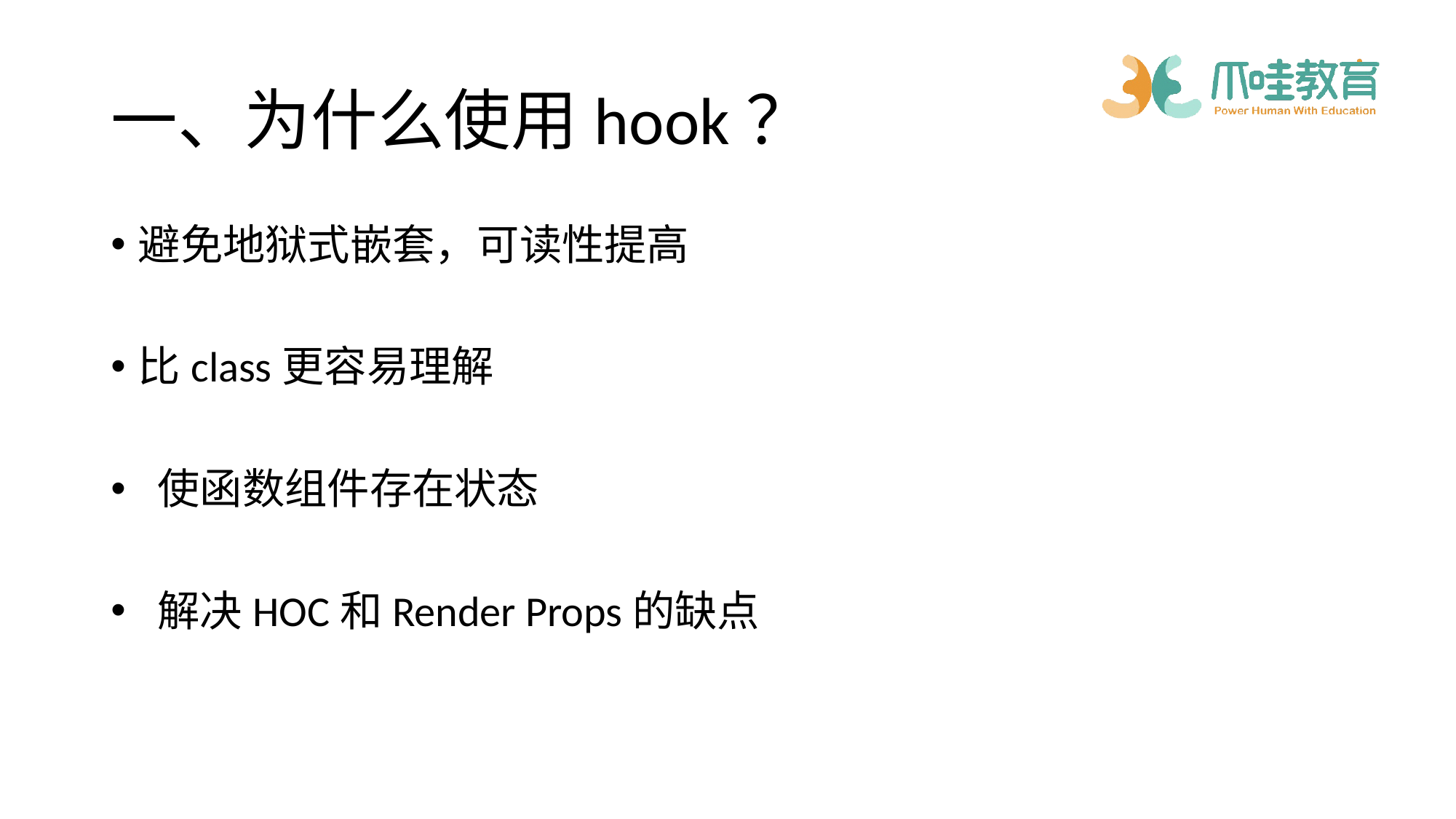

# 一、为什么使用hook？
避免地狱式嵌套，可读性提高

比class更容易理解

 使函数组件存在状态

 解决HOC和Render Props的缺点